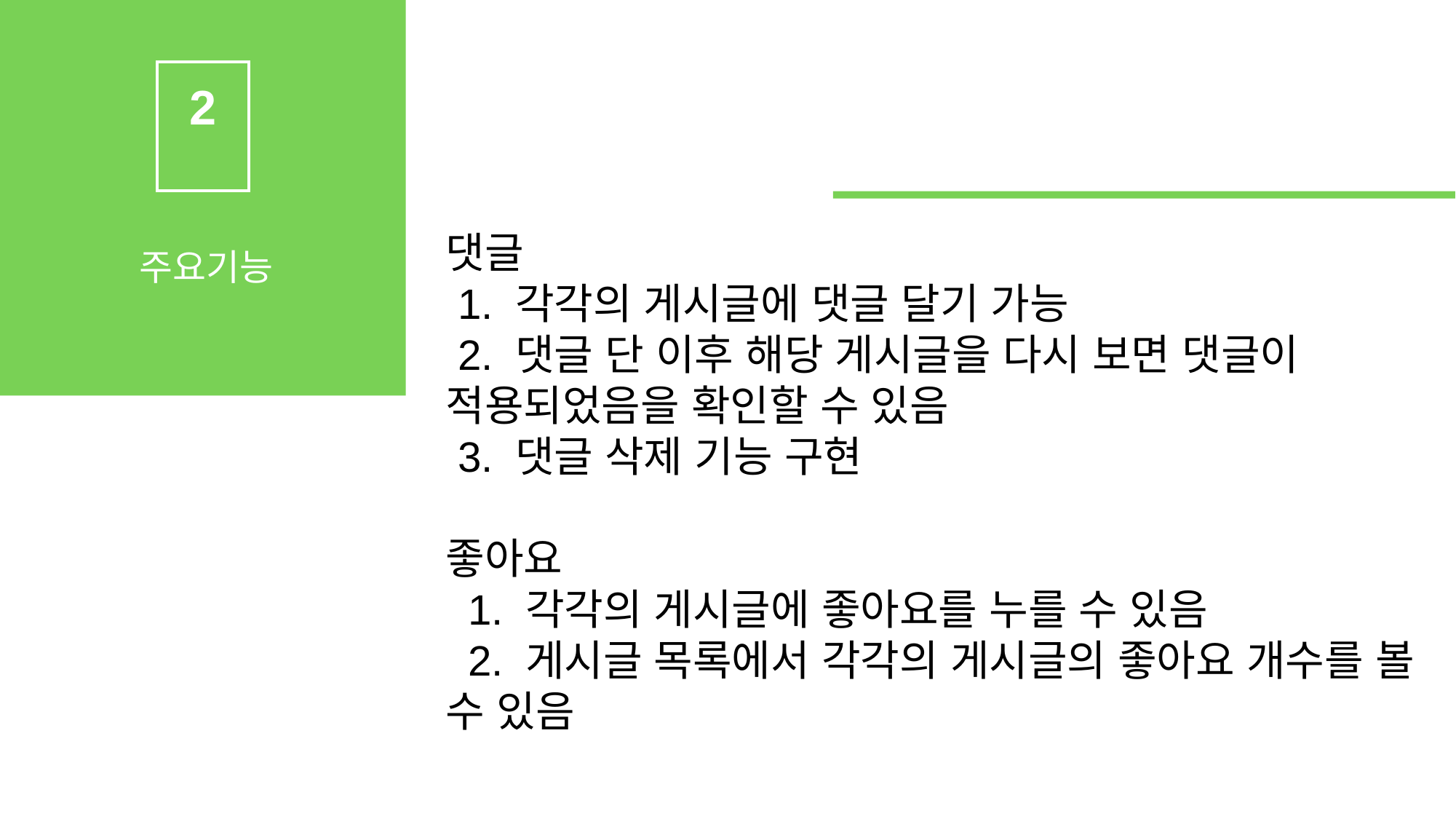

2

댓글
 1. 각각의 게시글에 댓글 달기 가능
 2. 댓글 단 이후 해당 게시글을 다시 보면 댓글이 적용되었음을 확인할 수 있음
 3. 댓글 삭제 기능 구현
좋아요
 1. 각각의 게시글에 좋아요를 누를 수 있음
 2. 게시글 목록에서 각각의 게시글의 좋아요 개수를 볼 수 있음
주요기능